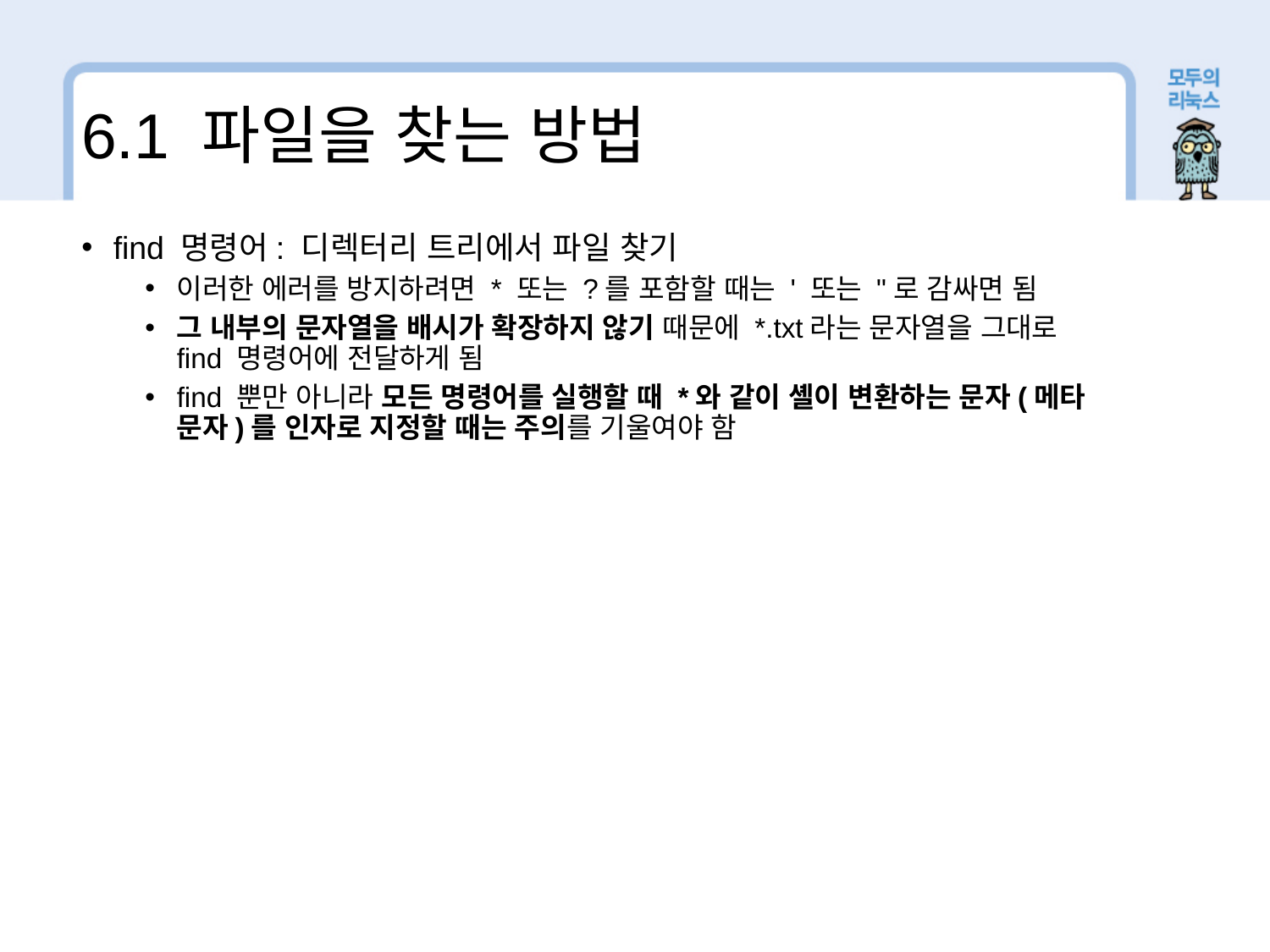

6.1 파일을 찾는 방법
find 명령어: 디렉터리 트리에서 파일 찾기
이러한 에러를 방지하려면 * 또는 ?를 포함할 때는 ' 또는 "로 감싸면 됨
그 내부의 문자열을 배시가 확장하지 않기 때문에 *.txt라는 문자열을 그대로 find 명령어에 전달하게 됨
find 뿐만 아니라 모든 명령어를 실행할 때 *와 같이 셸이 변환하는 문자(메타 문자)를 인자로 지정할 때는 주의를 기울여야 함